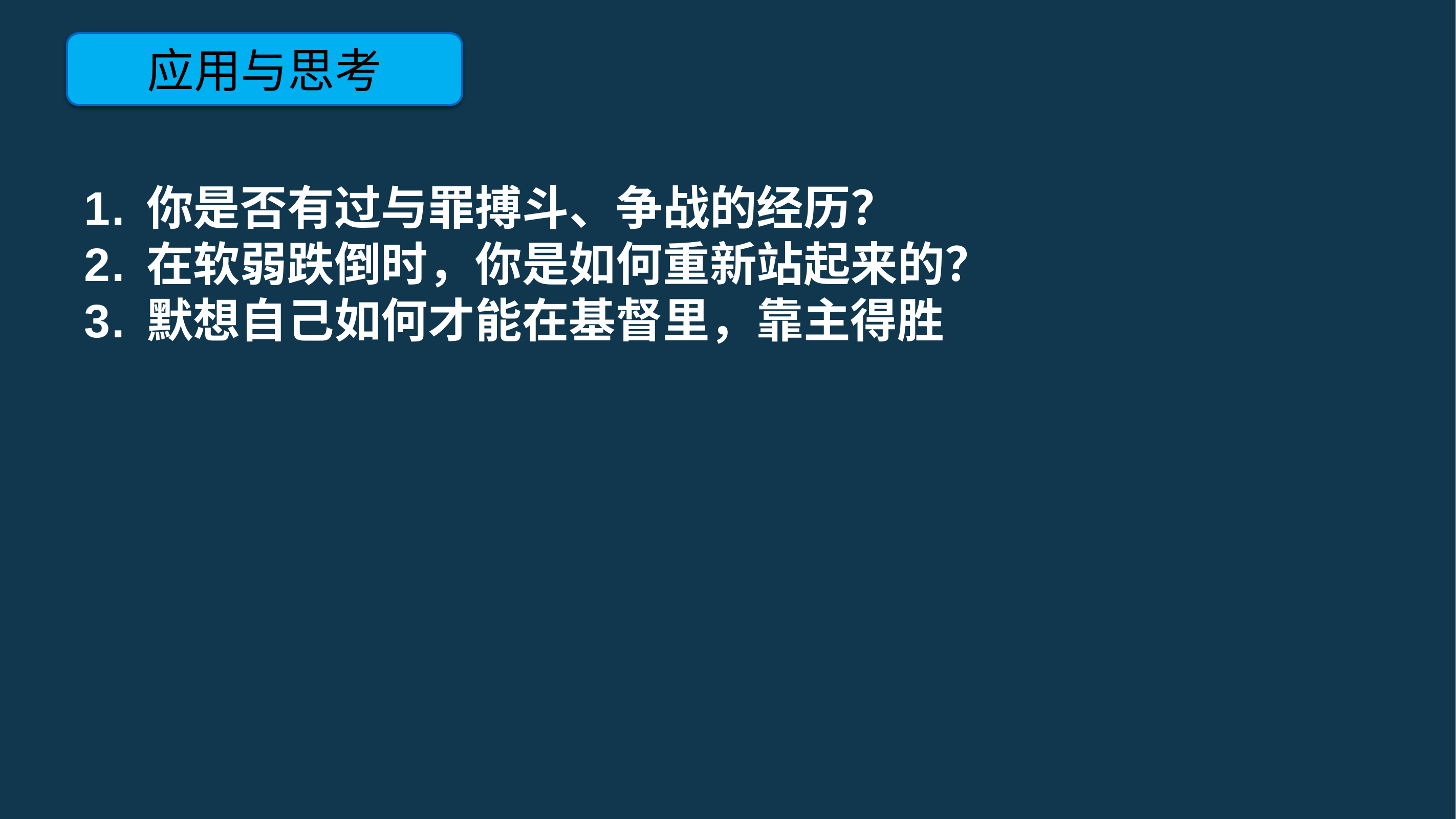

应用与思考
你是否有过与罪搏斗、争战的经历？
在软弱跌倒时，你是如何重新站起来的？
默想自己如何才能在基督里，靠主得胜